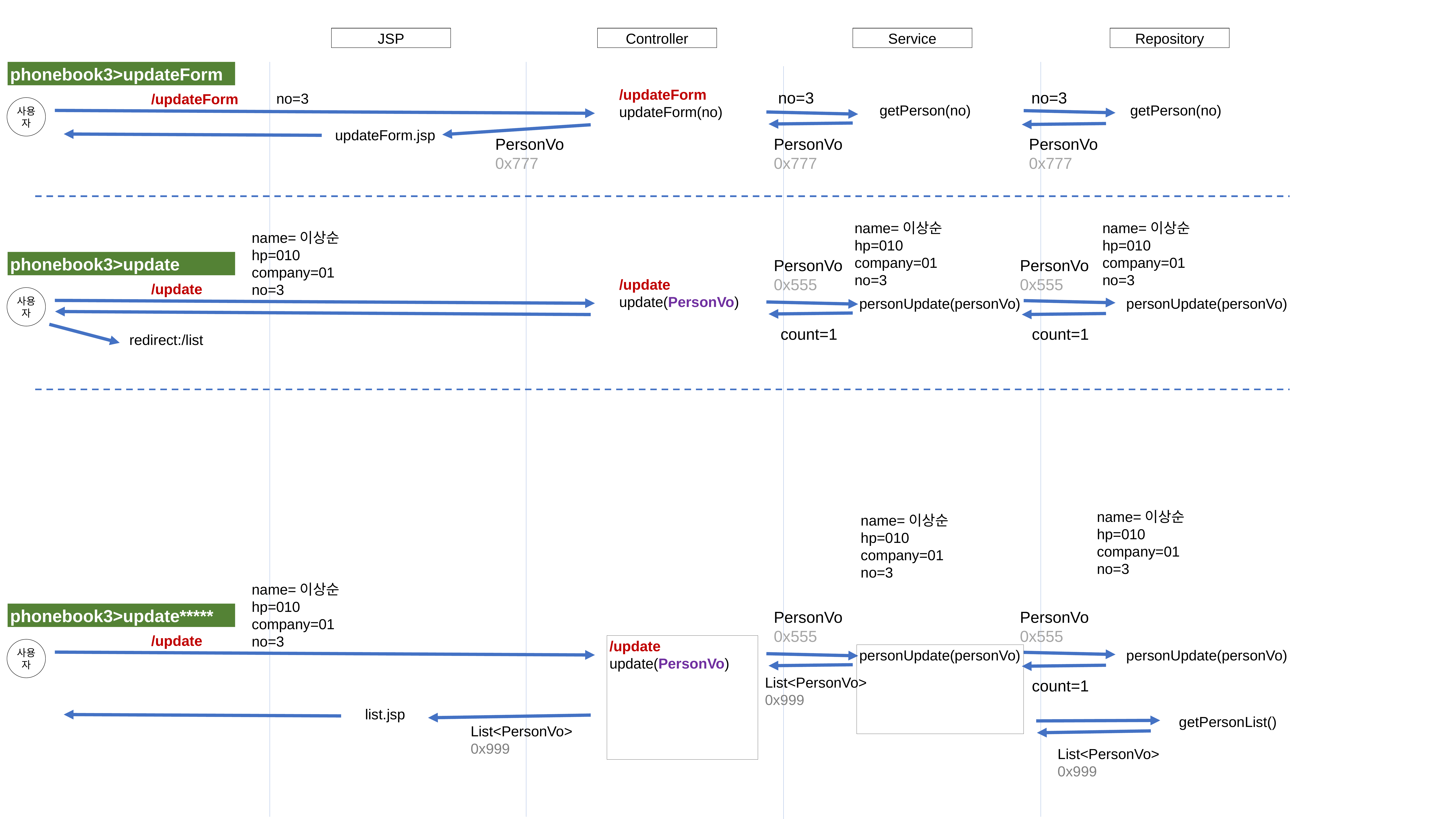

JSP
Controller
Service
Repository
phonebook3>updateForm
/updateForm
updateForm(no)
no=3
no=3
no=3
/updateForm
사용자
getPerson(no)
getPerson(no)
updateForm.jsp
PersonVo
0x777
PersonVo
0x777
PersonVo
0x777
name=이상순
hp=010
company=01
no=3
name=이상순
hp=010
company=01
no=3
name=이상순
hp=010
company=01
no=3
phonebook3>update
PersonVo
0x555
PersonVo
0x555
/update
update(PersonVo)
/update
사용자
personUpdate(personVo)
personUpdate(personVo)
count=1
count=1
redirect:/list
name=이상순
hp=010
company=01
no=3
name=이상순
hp=010
company=01
no=3
name=이상순
hp=010
company=01
no=3
phonebook3>update*****
PersonVo
0x555
PersonVo
0x555
/update
/update
update(PersonVo)

사용자
personUpdate(personVo)

personUpdate(personVo)
List<PersonVo>
0x999
count=1
list.jsp
getPersonList()
List<PersonVo>
0x999
List<PersonVo>
0x999